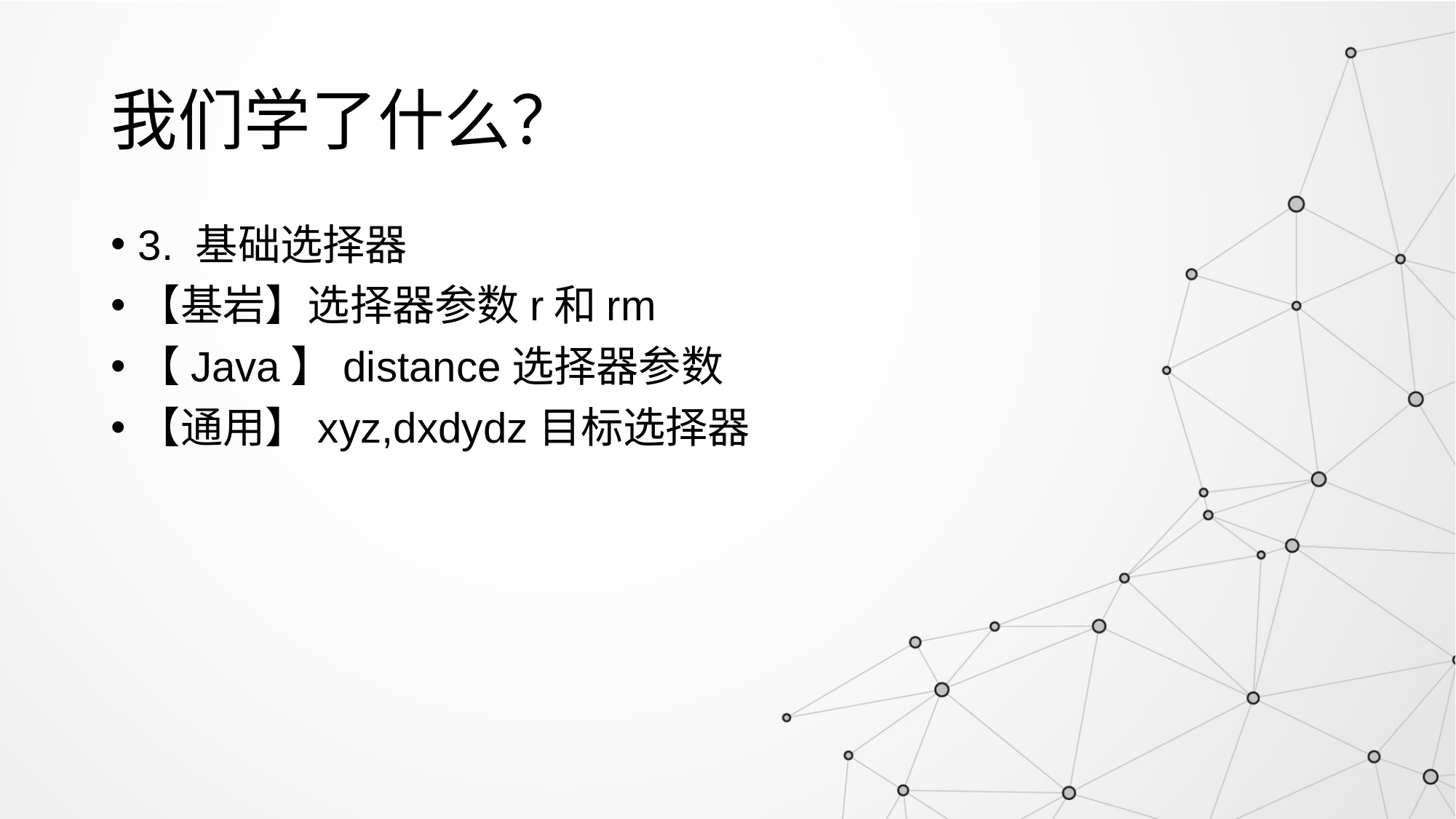

# 我们学了什么？
3. 基础选择器
【基岩】选择器参数r和rm
【Java】distance选择器参数
【通用】xyz,dxdydz目标选择器